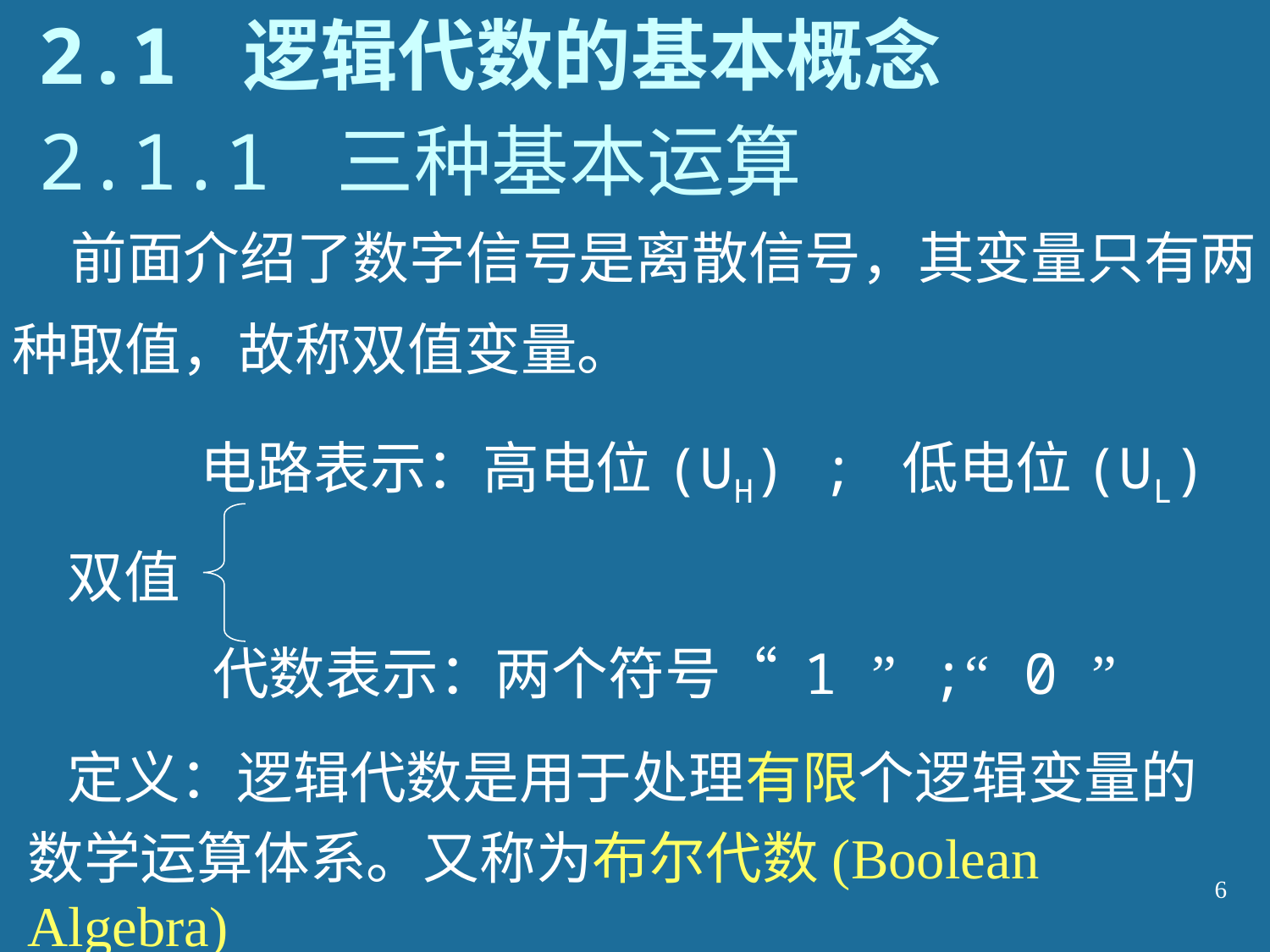

2.1 逻辑代数的基本概念
# 2.1.1 三种基本运算

  前面介绍了数字信号是离散信号，其变量只有两
种取值，故称双值变量。
电路表示：高电位(UH) ; 低电位(UL)

双值
代数表示：两个符号“ 1 ” ;“ 0 ”
 定义：逻辑代数是用于处理有限个逻辑变量的
数学运算体系。又称为布尔代数(Boolean Algebra)
6